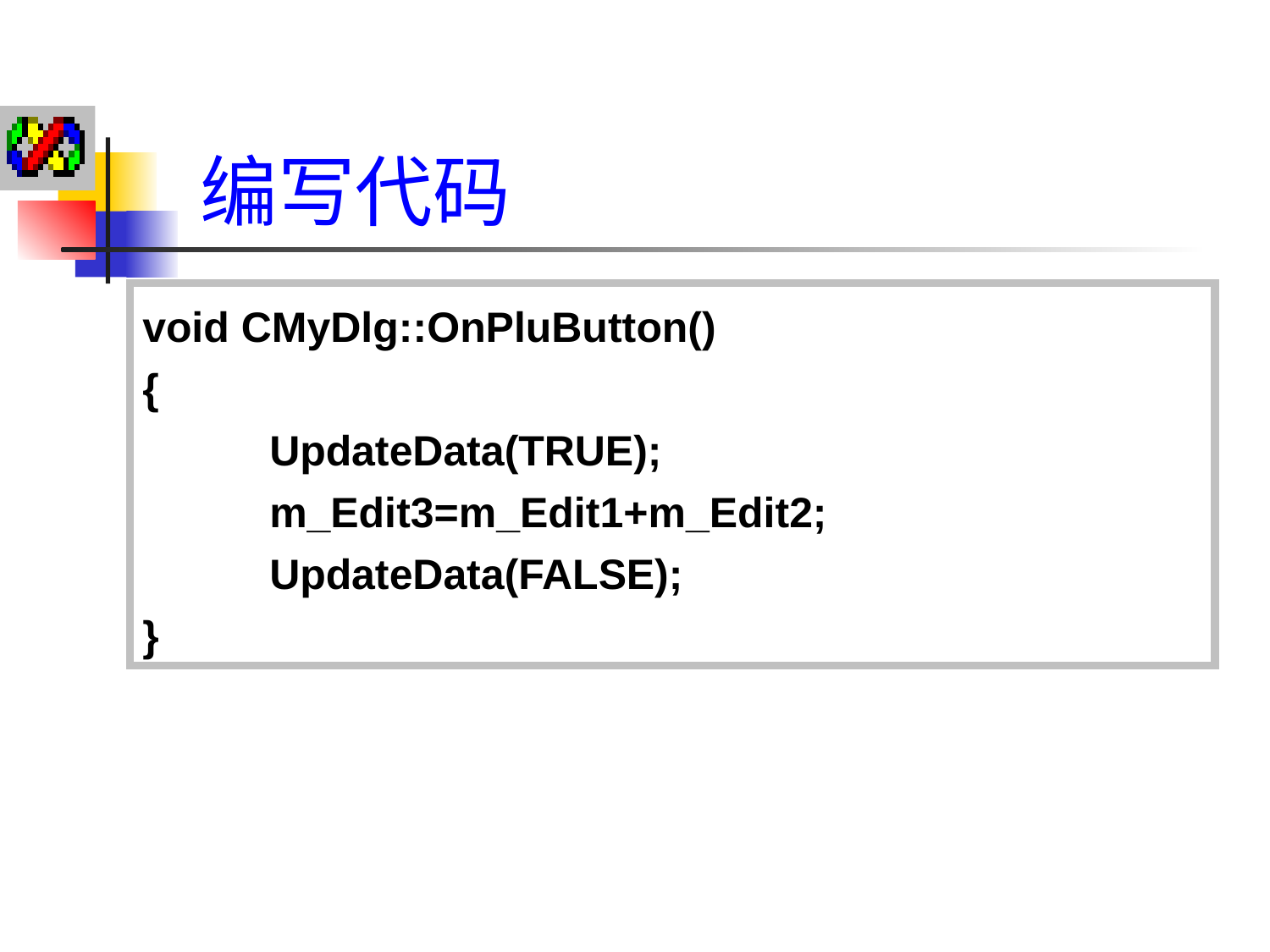

编写代码
void CMyDlg::OnPluButton()
{
	UpdateData(TRUE);
	m_Edit3=m_Edit1+m_Edit2;
	UpdateData(FALSE);
}